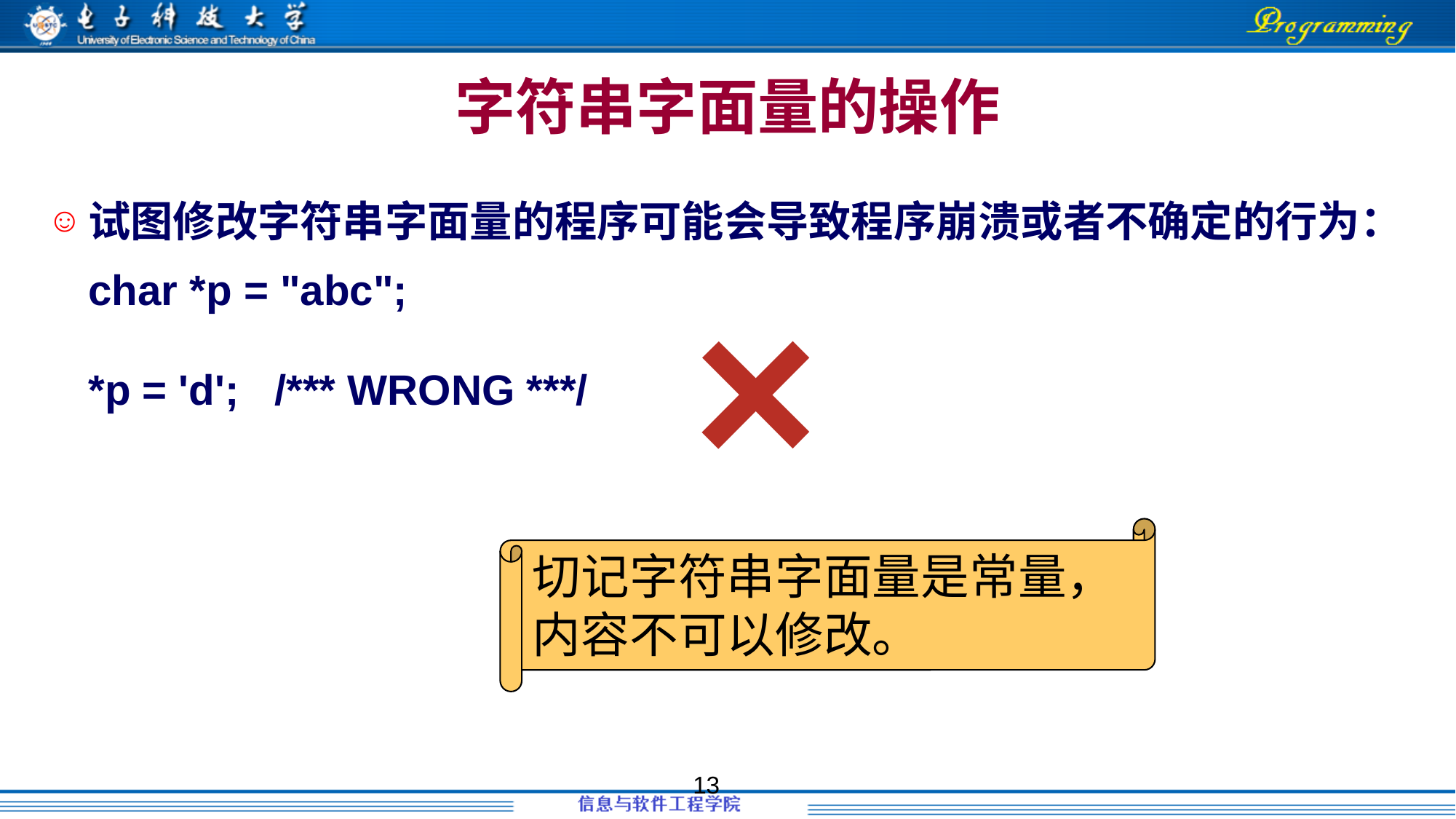

# 字符串字面量的操作
试图修改字符串字面量的程序可能会导致程序崩溃或者不确定的行为：
	char *p = "abc";

	*p = 'd';   /*** WRONG ***/
×
切记字符串字面量是常量，内容不可以修改。
13